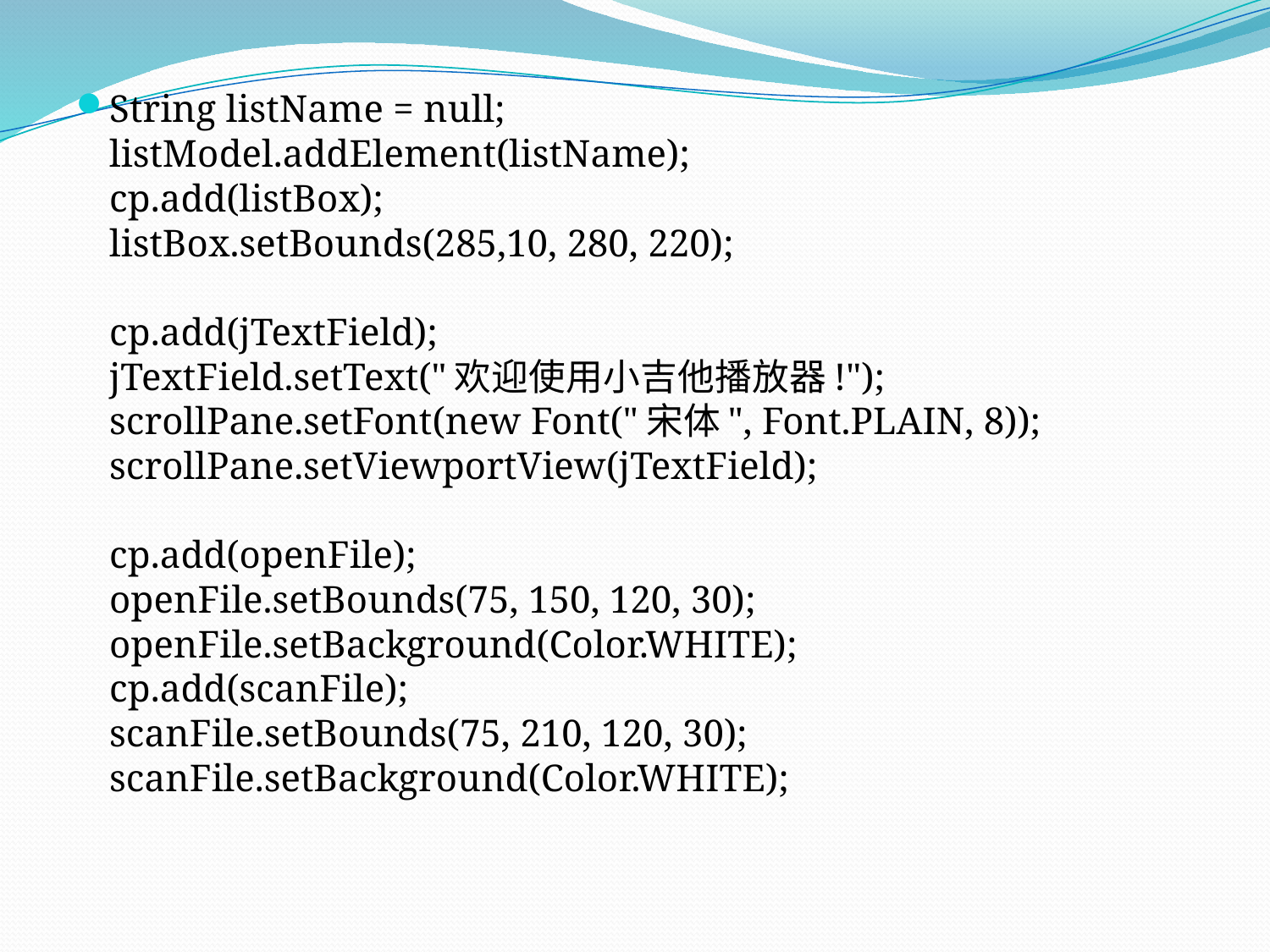

String listName = null;
listModel.addElement(listName);
cp.add(listBox);
listBox.setBounds(285,10, 280, 220);
cp.add(jTextField);
jTextField.setText("欢迎使用小吉他播放器!");
scrollPane.setFont(new Font("宋体", Font.PLAIN, 8));
scrollPane.setViewportView(jTextField);
cp.add(openFile);
openFile.setBounds(75, 150, 120, 30);
openFile.setBackground(Color.WHITE);
cp.add(scanFile);
scanFile.setBounds(75, 210, 120, 30);
scanFile.setBackground(Color.WHITE);